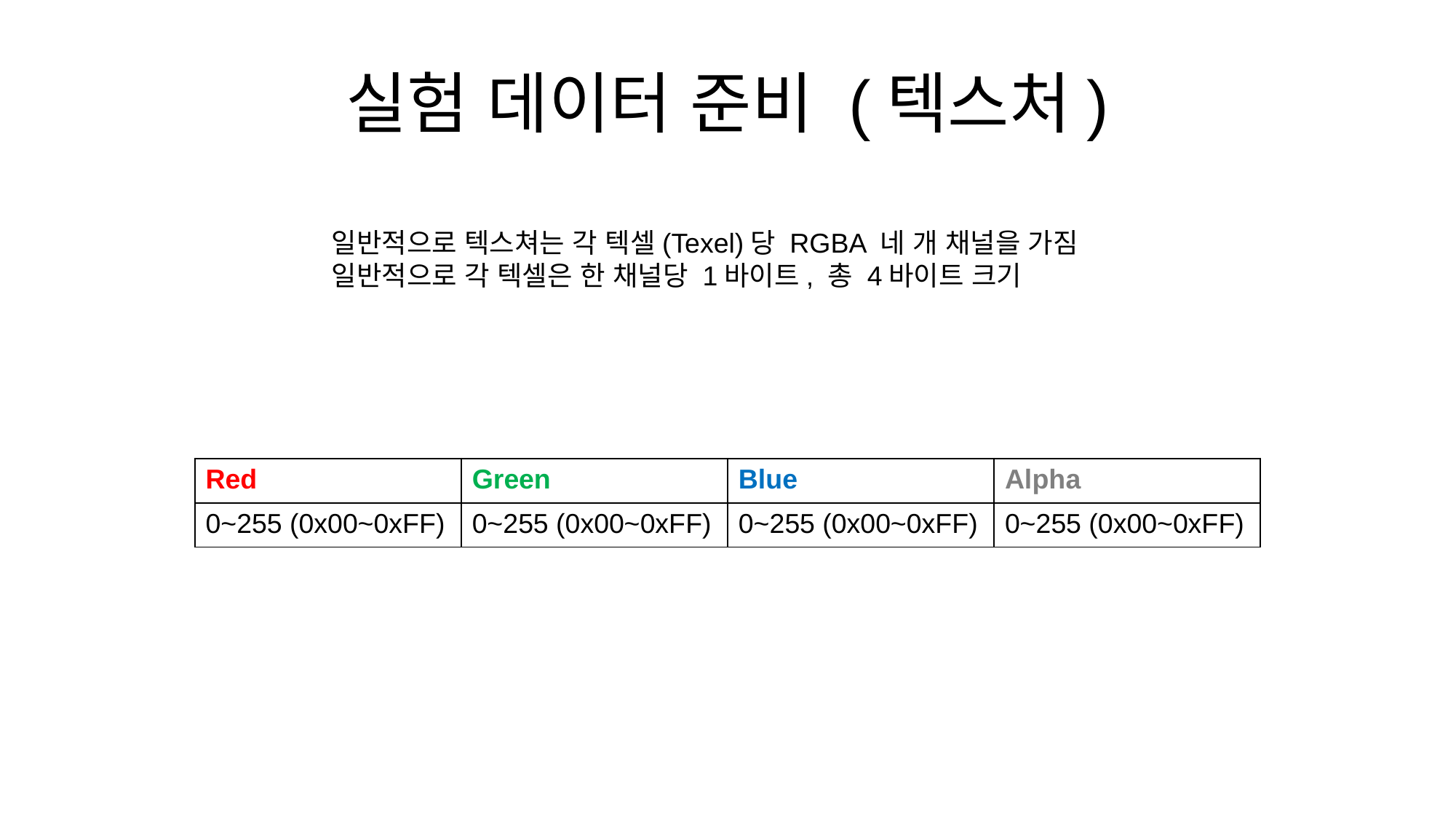

# 실험 데이터 준비 (텍스처)
일반적으로 텍스쳐는 각 텍셀(Texel)당 RGBA 네 개 채널을 가짐
일반적으로 각 텍셀은 한 채널당 1바이트, 총 4바이트 크기
| Red | Green | Blue | Alpha |
| --- | --- | --- | --- |
| 0~255 (0x00~0xFF) | 0~255 (0x00~0xFF) | 0~255 (0x00~0xFF) | 0~255 (0x00~0xFF) |